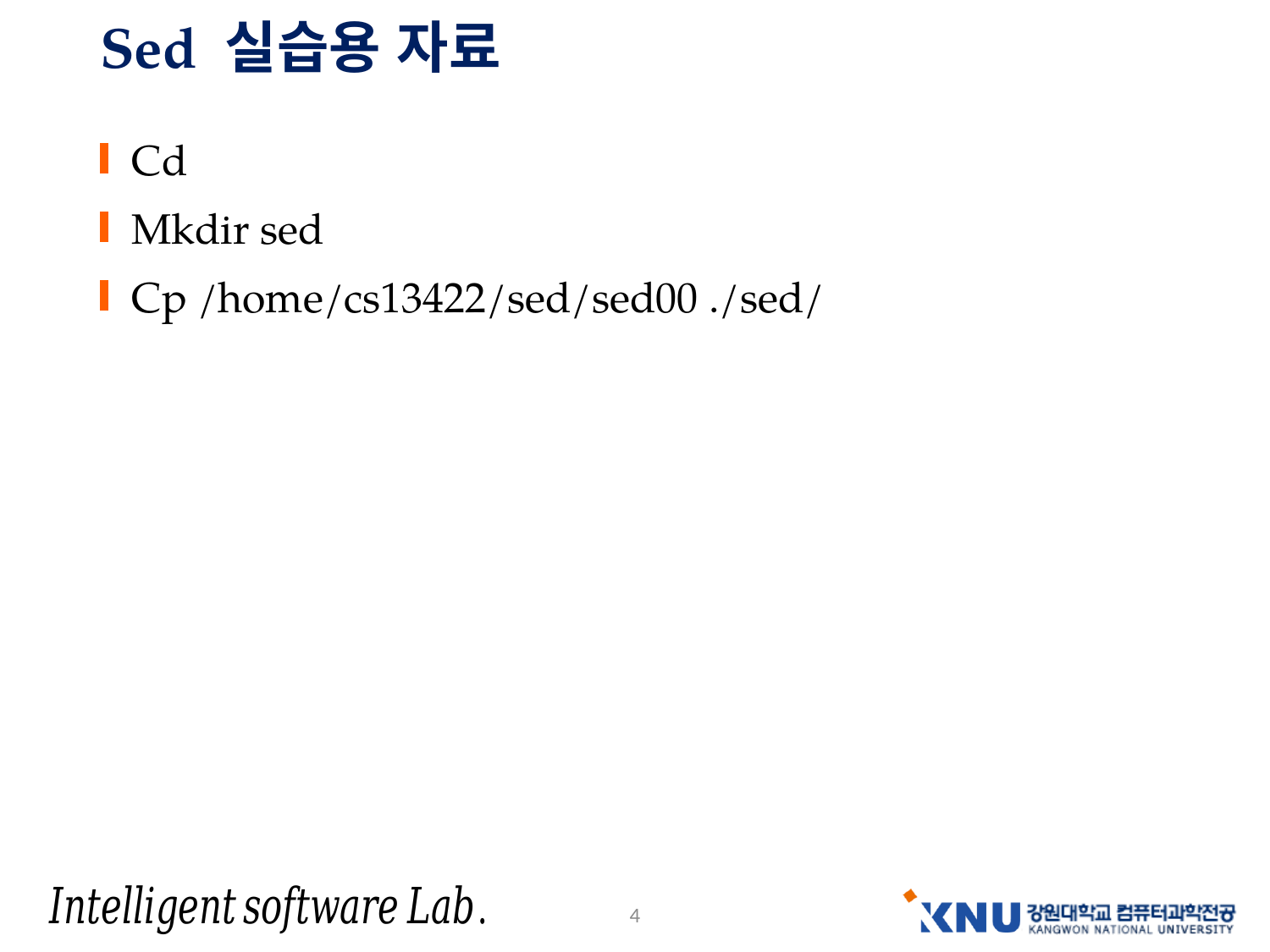

# Sed 실습용 자료
Cd
Mkdir sed
Cp /home/cs13422/sed/sed00 ./sed/